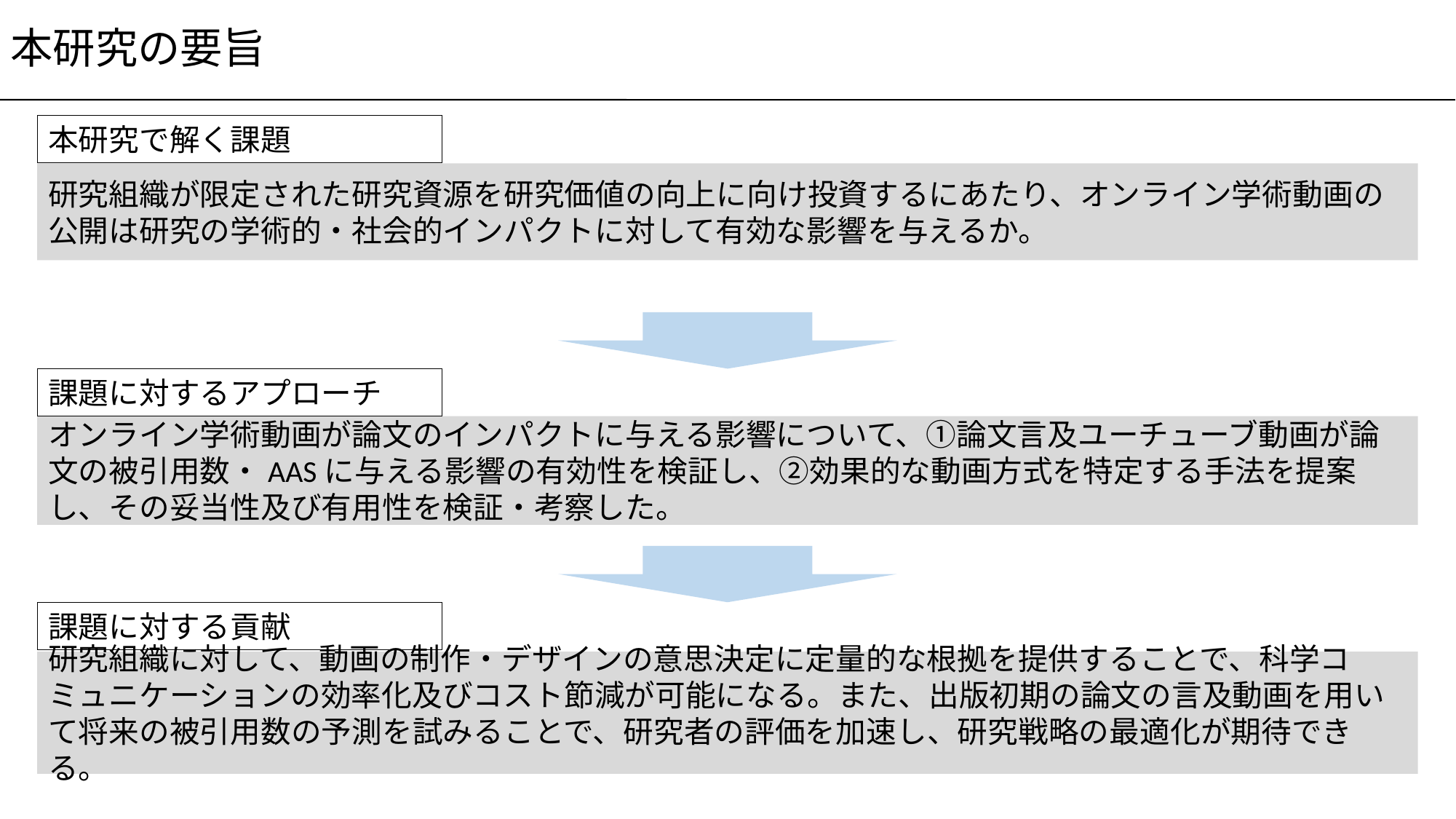

本研究の要旨
本研究で解く課題
研究組織が限定された研究資源を研究価値の向上に向け投資するにあたり、オンライン学術動画の公開は研究の学術的・社会的インパクトに対して有効な影響を与えるか。

課題に対するアプローチ
オンライン学術動画が論文のインパクトに与える影響について、①論文言及ユーチューブ動画が論文の被引用数・AASに与える影響の有効性を検証し、②効果的な動画方式を特定する手法を提案し、その妥当性及び有用性を検証・考察した。

課題に対する貢献
研究組織に対して、動画の制作・デザインの意思決定に定量的な根拠を提供することで、科学コミュニケーションの効率化及びコスト節減が可能になる。また、出版初期の論文の言及動画を用いて将来の被引用数の予測を試みることで、研究者の評価を加速し、研究戦略の最適化が期待できる。